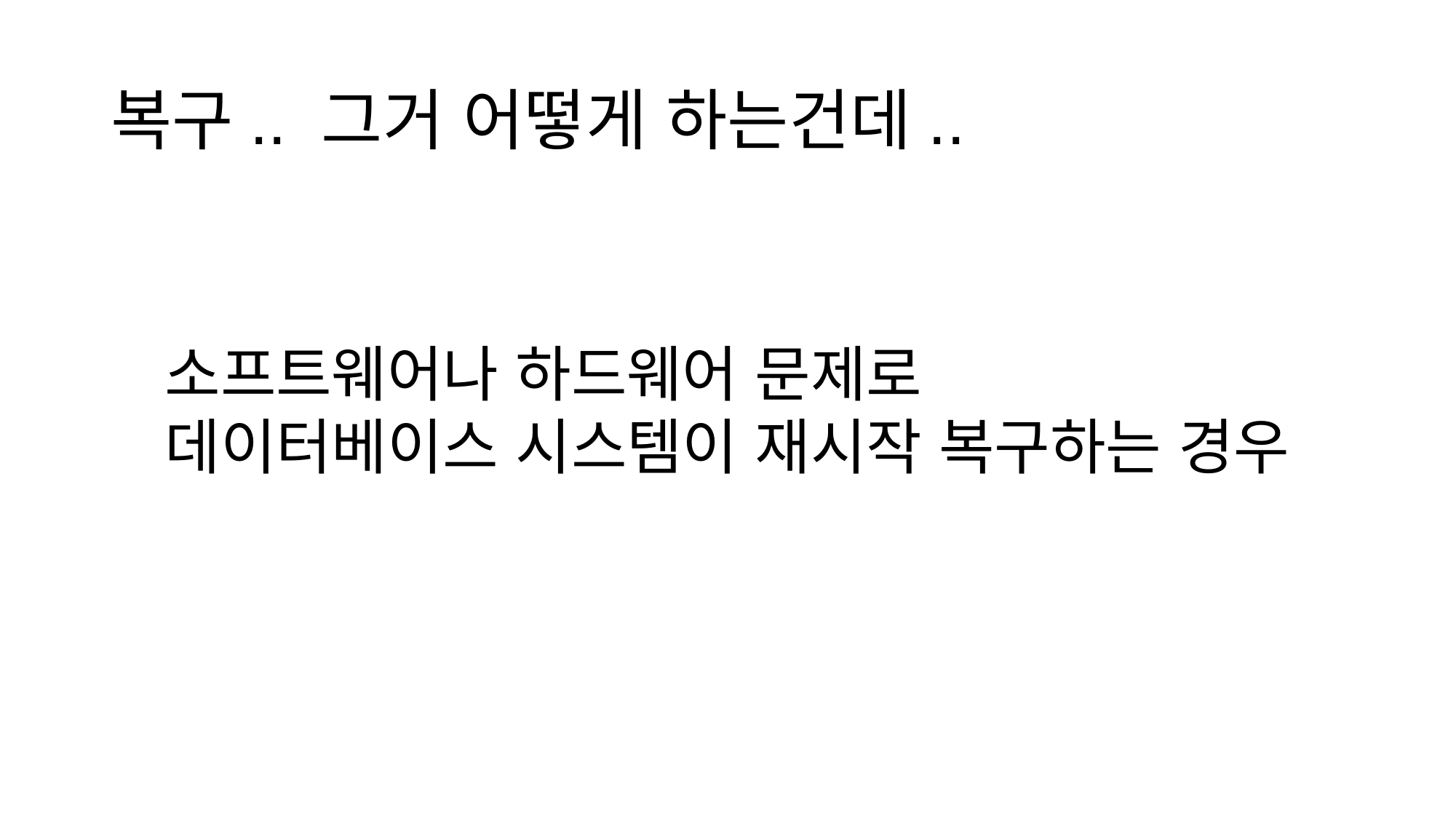

# 복구.. 그거 어떻게 하는건데..
소프트웨어나 하드웨어 문제로
데이터베이스 시스템이 재시작 복구하는 경우